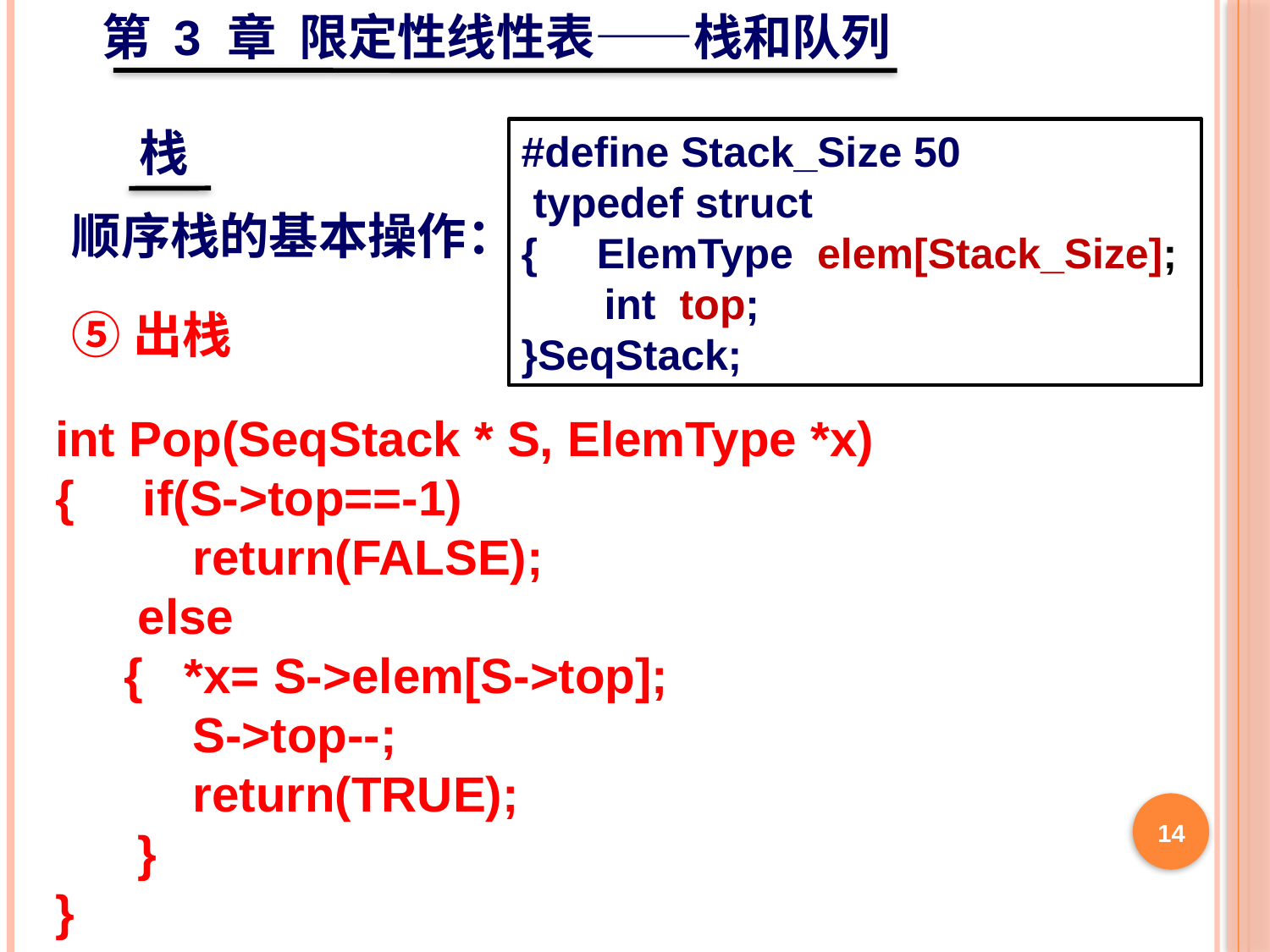

第 3 章  限定性线性表——栈和队列
栈
#define Stack_Size 50
 typedef struct
{     ElemType  elem[Stack_Size];
       int  top;
}SeqStack;
顺序栈的基本操作：
⑤出栈
int Pop(SeqStack * S, ElemType *x)
{     if(S->top==-1)
          return(FALSE);
      else
     {   *x= S->elem[S->top];
          S->top--;
          return(TRUE);
      }
}
14